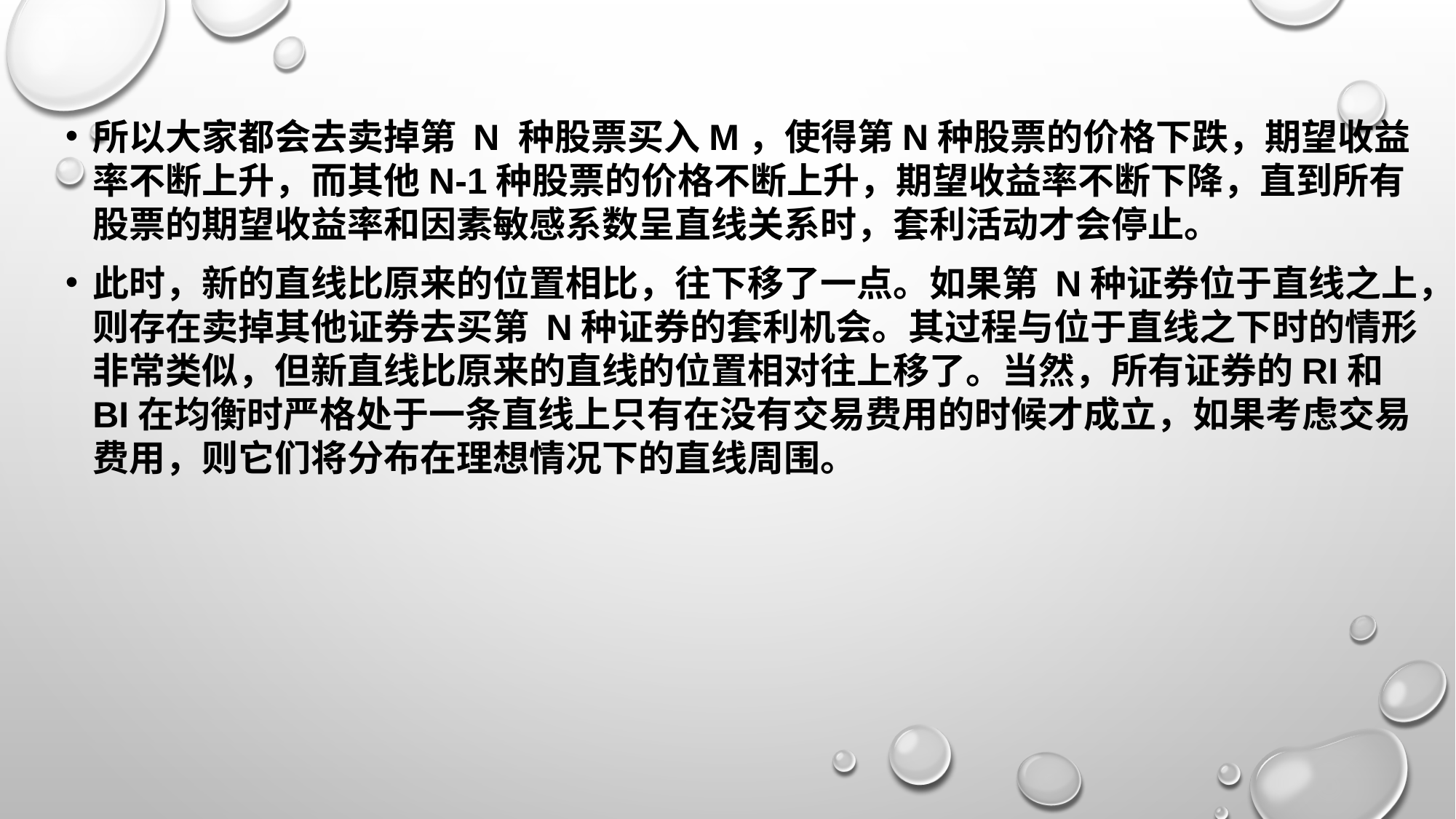

所以大家都会去卖掉第 N 种股票买入M，使得第N种股票的价格下跌，期望收益率不断上升，而其他N-1种股票的价格不断上升，期望收益率不断下降，直到所有股票的期望收益率和因素敏感系数呈直线关系时，套利活动才会停止。
此时，新的直线比原来的位置相比，往下移了一点。如果第 N种证券位于直线之上，则存在卖掉其他证券去买第 N种证券的套利机会。其过程与位于直线之下时的情形非常类似，但新直线比原来的直线的位置相对往上移了。当然，所有证券的ri和bi在均衡时严格处于一条直线上只有在没有交易费用的时候才成立，如果考虑交易费用，则它们将分布在理想情况下的直线周围。